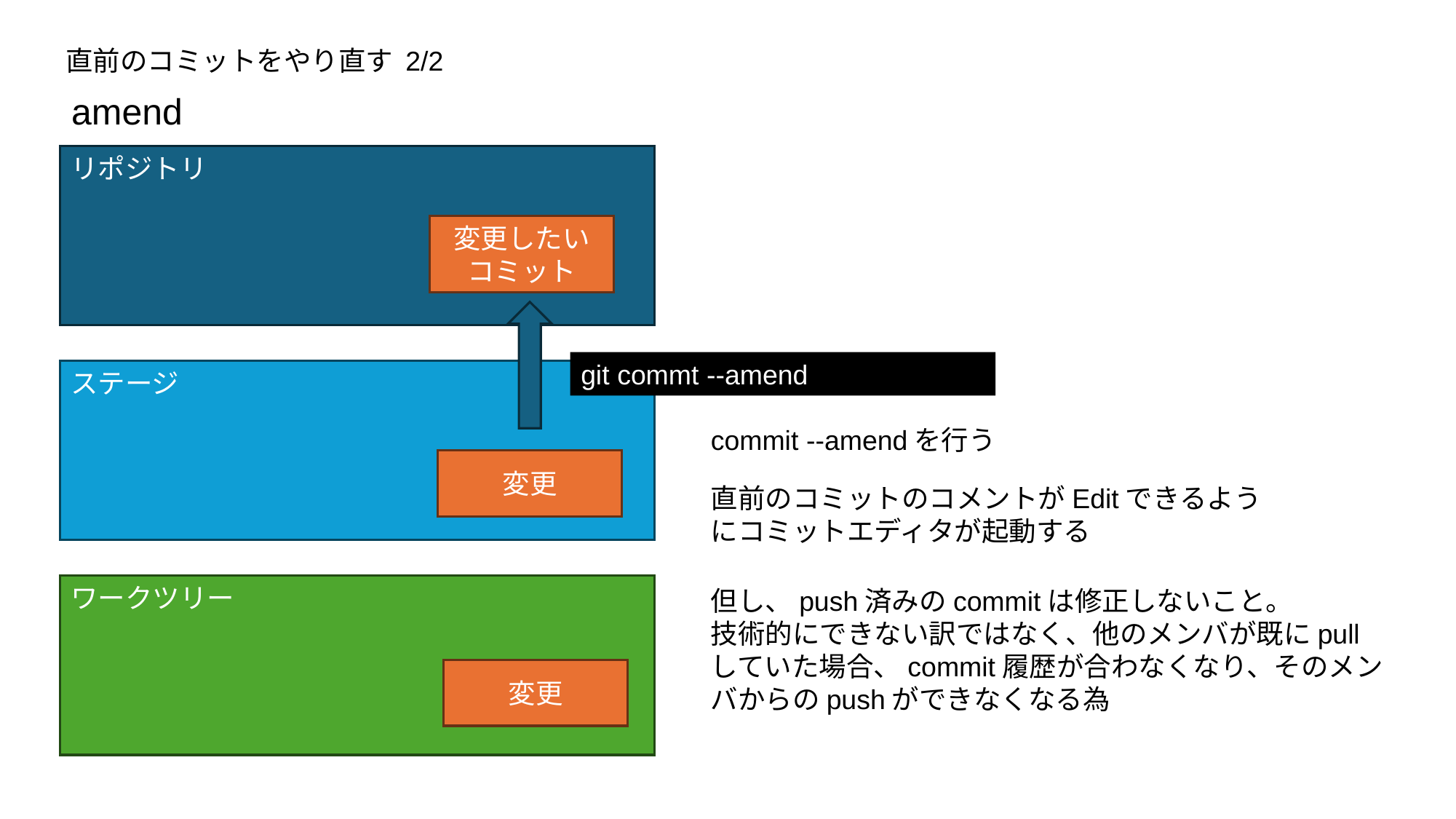

直前のコミットをやり直す 2/2
amend
リポジトリ
変更したい
コミット

git commt --amend
ステージ
commit --amendを行う
変更
直前のコミットのコメントがEditできるようにコミットエディタが起動する
ワークツリー
但し、push済みのcommitは修正しないこと。
技術的にできない訳ではなく、他のメンバが既にpullしていた場合、commit履歴が合わなくなり、そのメンバからのpushができなくなる為
変更